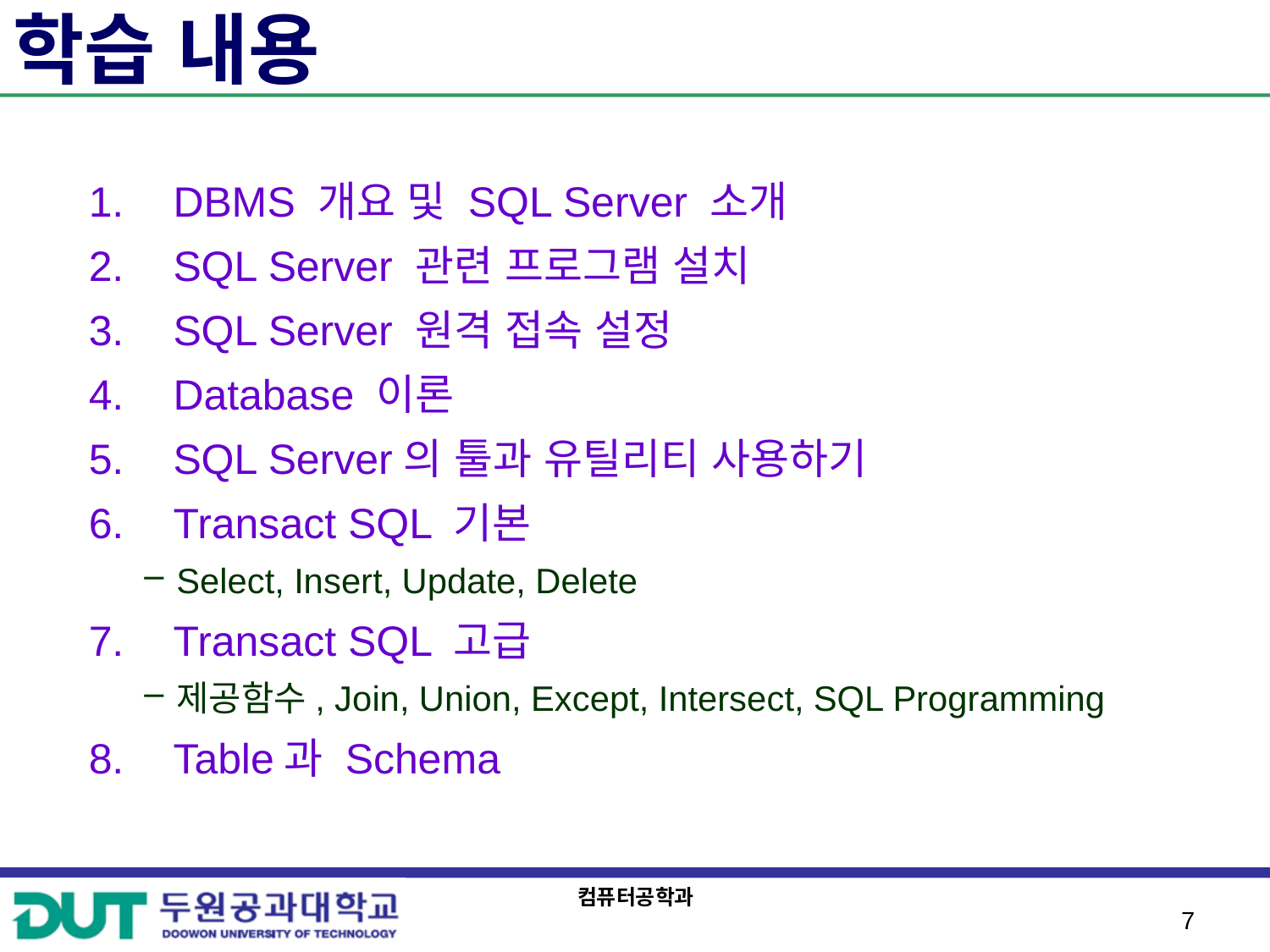

# 학습 내용
DBMS 개요 및 SQL Server 소개
SQL Server 관련 프로그램 설치
SQL Server 원격 접속 설정
Database 이론
SQL Server의 툴과 유틸리티 사용하기
Transact SQL 기본
Select, Insert, Update, Delete
Transact SQL 고급
제공함수, Join, Union, Except, Intersect, SQL Programming
Table과 Schema